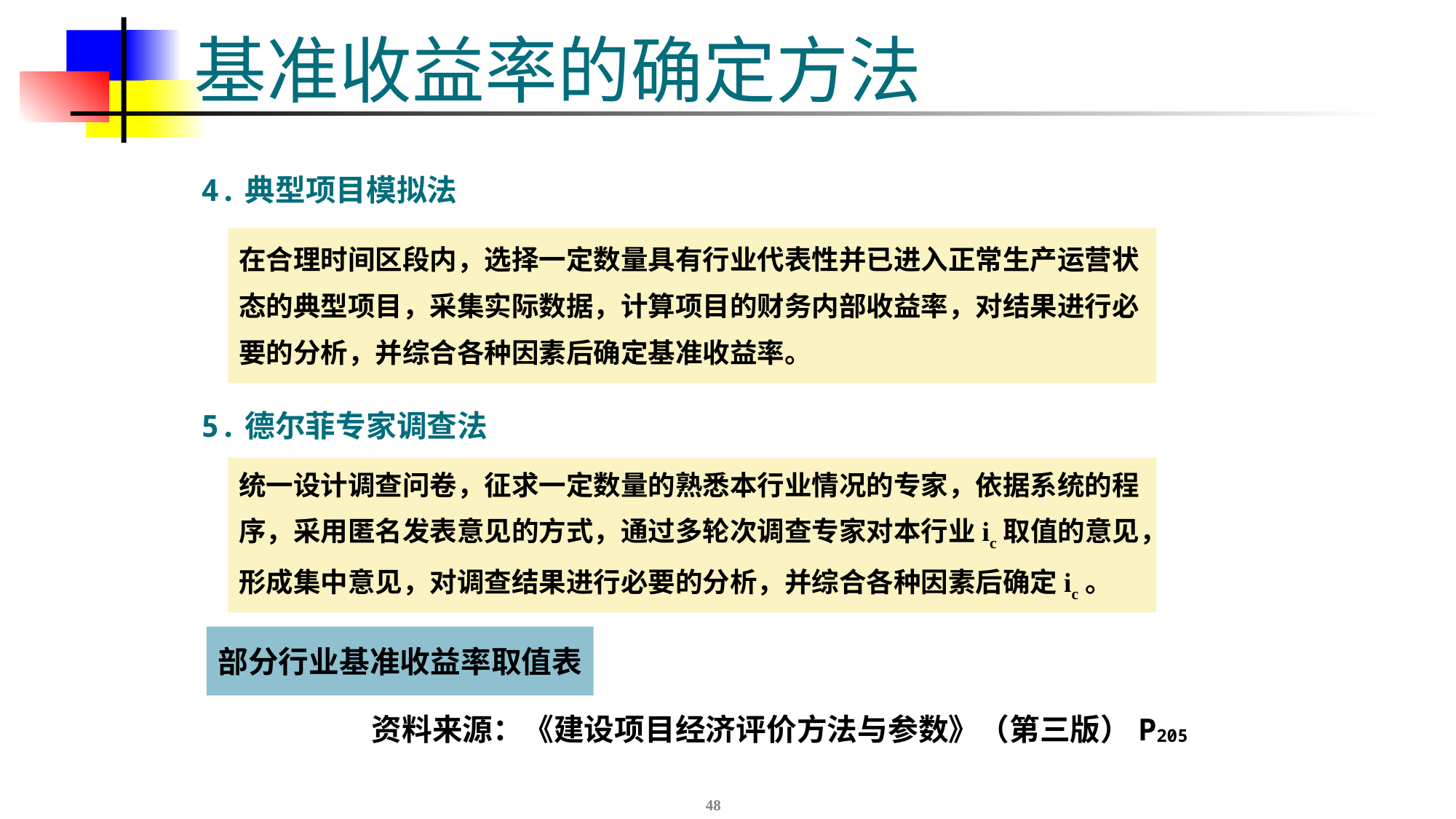

# 基准收益率的确定方法
4.典型项目模拟法
在合理时间区段内，选择一定数量具有行业代表性并已进入正常生产运营状
态的典型项目，采集实际数据，计算项目的财务内部收益率，对结果进行必
要的分析，并综合各种因素后确定基准收益率。
5.德尔菲专家调查法
统一设计调查问卷，征求一定数量的熟悉本行业情况的专家，依据系统的程
序，采用匿名发表意见的方式，通过多轮次调查专家对本行业ic取值的意见，
形成集中意见，对调查结果进行必要的分析，并综合各种因素后确定ic。
部分行业基准收益率取值表
资料来源：《建设项目经济评价方法与参数》（第三版）P205
48